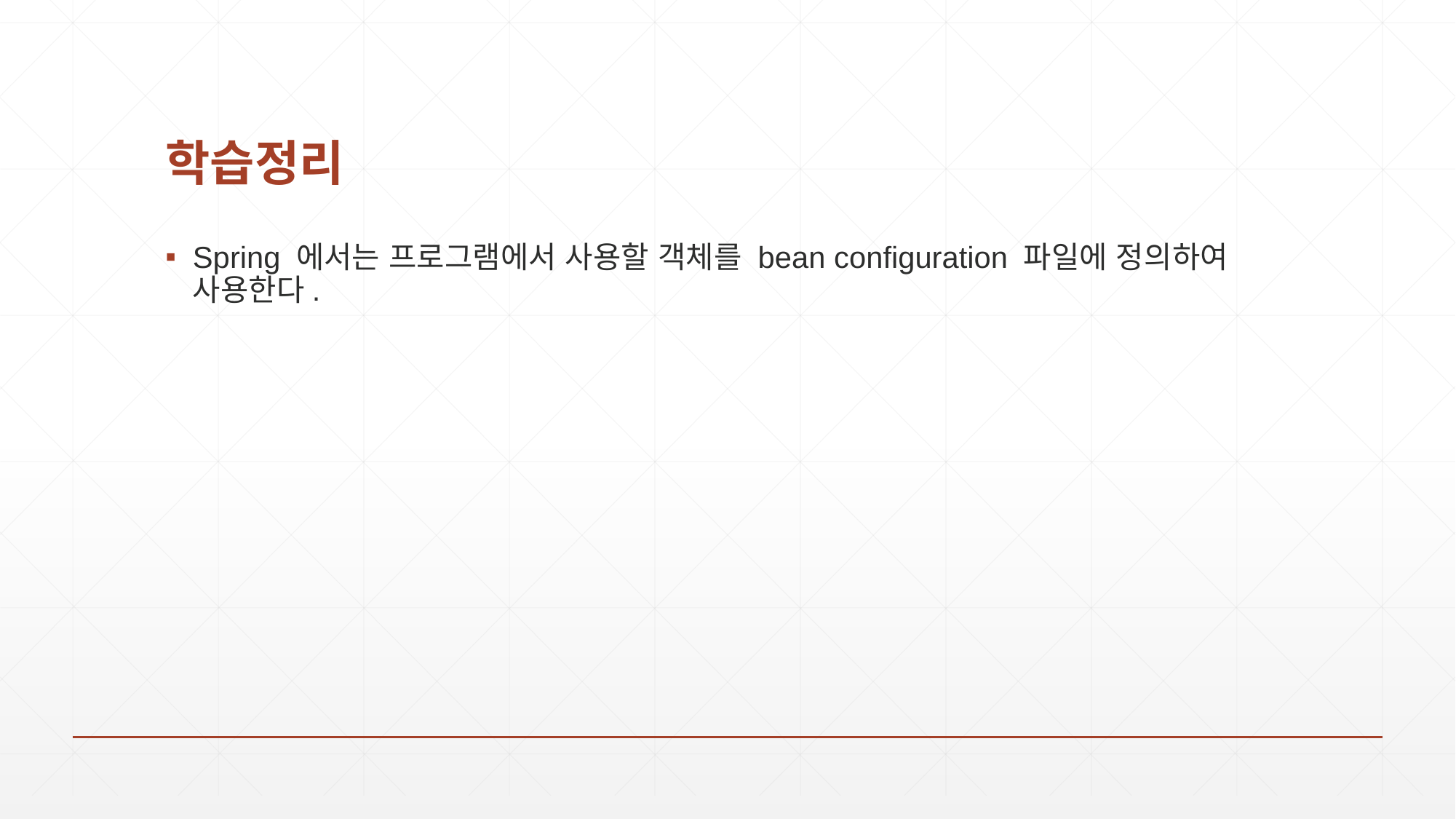

# 학습정리
Spring 에서는 프로그램에서 사용할 객체를 bean configuration 파일에 정의하여 사용한다.